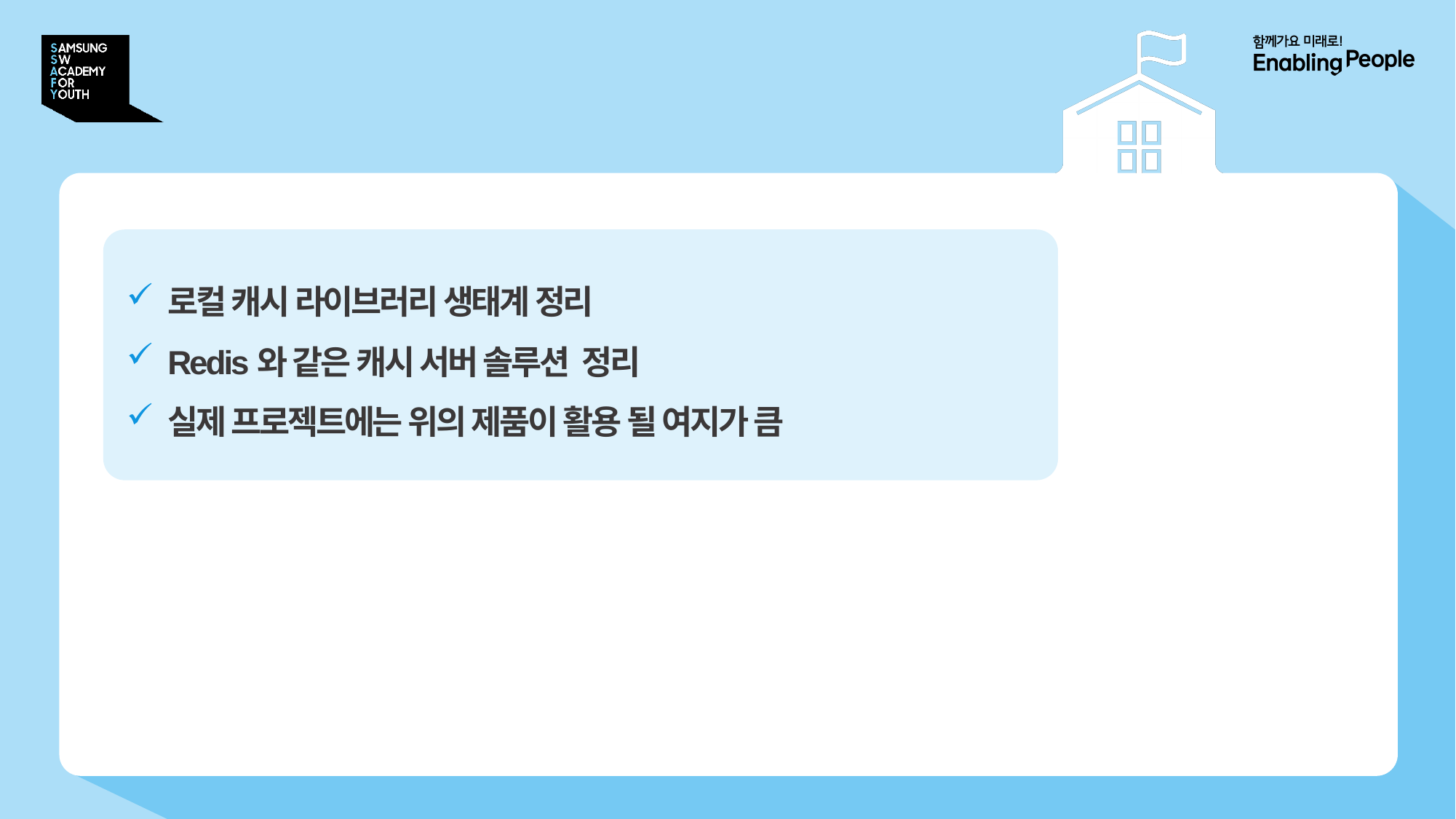

# 심화 과제

로컬 캐시 라이브러리 생태계 정리
Redis와 같은 캐시 서버 솔루션  정리
실제 프로젝트에는 위의 제품이 활용 될 여지가 큼